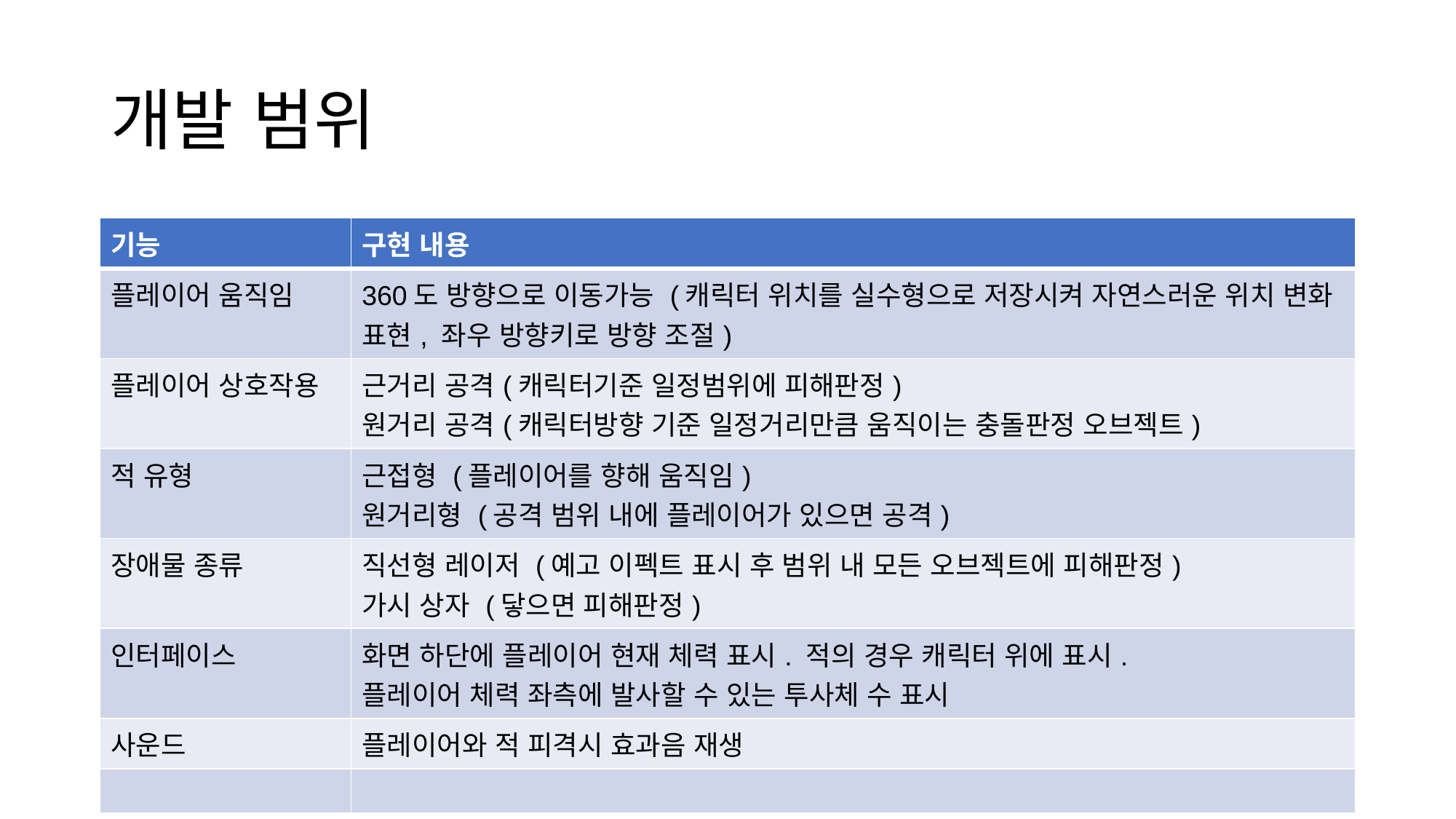

# 개발 범위
| 기능 | 구현 내용 |
| --- | --- |
| 플레이어 움직임 | 360도 방향으로 이동가능 (캐릭터 위치를 실수형으로 저장시켜 자연스러운 위치 변화 표현, 좌우 방향키로 방향 조절) |
| 플레이어 상호작용 | 근거리 공격(캐릭터기준 일정범위에 피해판정) 원거리 공격(캐릭터방향 기준 일정거리만큼 움직이는 충돌판정 오브젝트) |
| 적 유형 | 근접형 (플레이어를 향해 움직임) 원거리형 (공격 범위 내에 플레이어가 있으면 공격) |
| 장애물 종류 | 직선형 레이저 (예고 이펙트 표시 후 범위 내 모든 오브젝트에 피해판정) 가시 상자 (닿으면 피해판정) |
| 인터페이스 | 화면 하단에 플레이어 현재 체력 표시. 적의 경우 캐릭터 위에 표시. 플레이어 체력 좌측에 발사할 수 있는 투사체 수 표시 |
| 사운드 | 플레이어와 적 피격시 효과음 재생 |
|  |  |